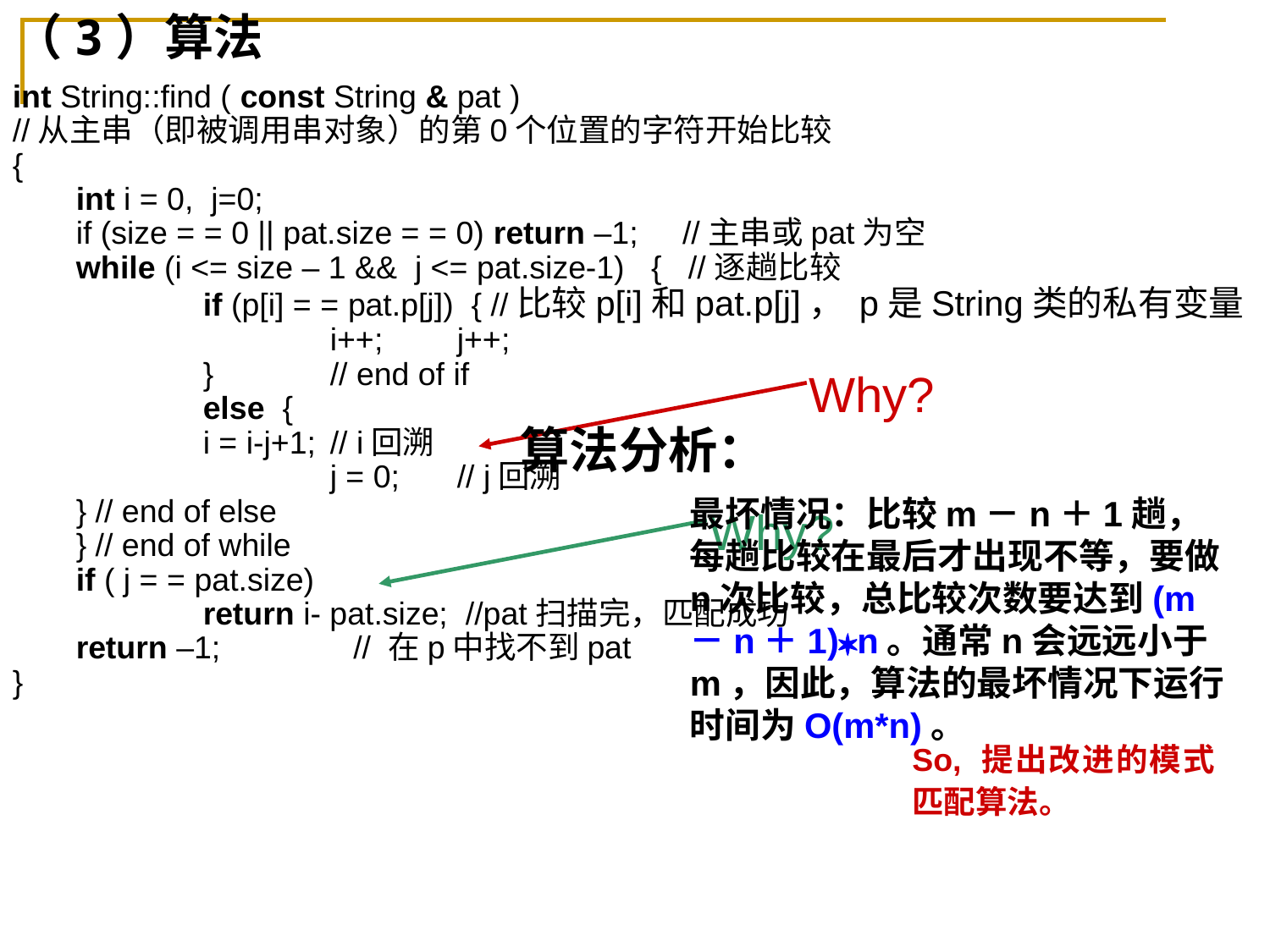

# （3）算法
int String::find ( const String & pat )
//从主串（即被调用串对象）的第0个位置的字符开始比较
{
	int i = 0,  j=0;
 	if (size = = 0 || pat.size = = 0) return –1;     //主串或pat为空
	while (i <= size – 1 &&  j <= pat.size-1)   {   //逐趟比较
		if (p[i] = = pat.p[j])  { //比较p[i]和pat.p[j]， p是String类的私有变量
   			i++; 	j++;
   		}	// end of if
   		else  {
       		i = i-j+1; 	// i回溯
         		j = 0;    	// j回溯
      	} // end of else
	} // end of while
  	if ( j = = pat.size)
		return i- pat.size;  //pat扫描完，匹配成功
  	return –1;               // 在p中找不到pat
}
Why?

算法分析：
Why?

最坏情况：比较m－n＋1趟，每趟比较在最后才出现不等，要做n次比较，总比较次数要达到(m－n＋1)∗n。通常n会远远小于m，因此，算法的最坏情况下运行时间为O(m*n)。
	So, 提出改进的模式匹配算法。